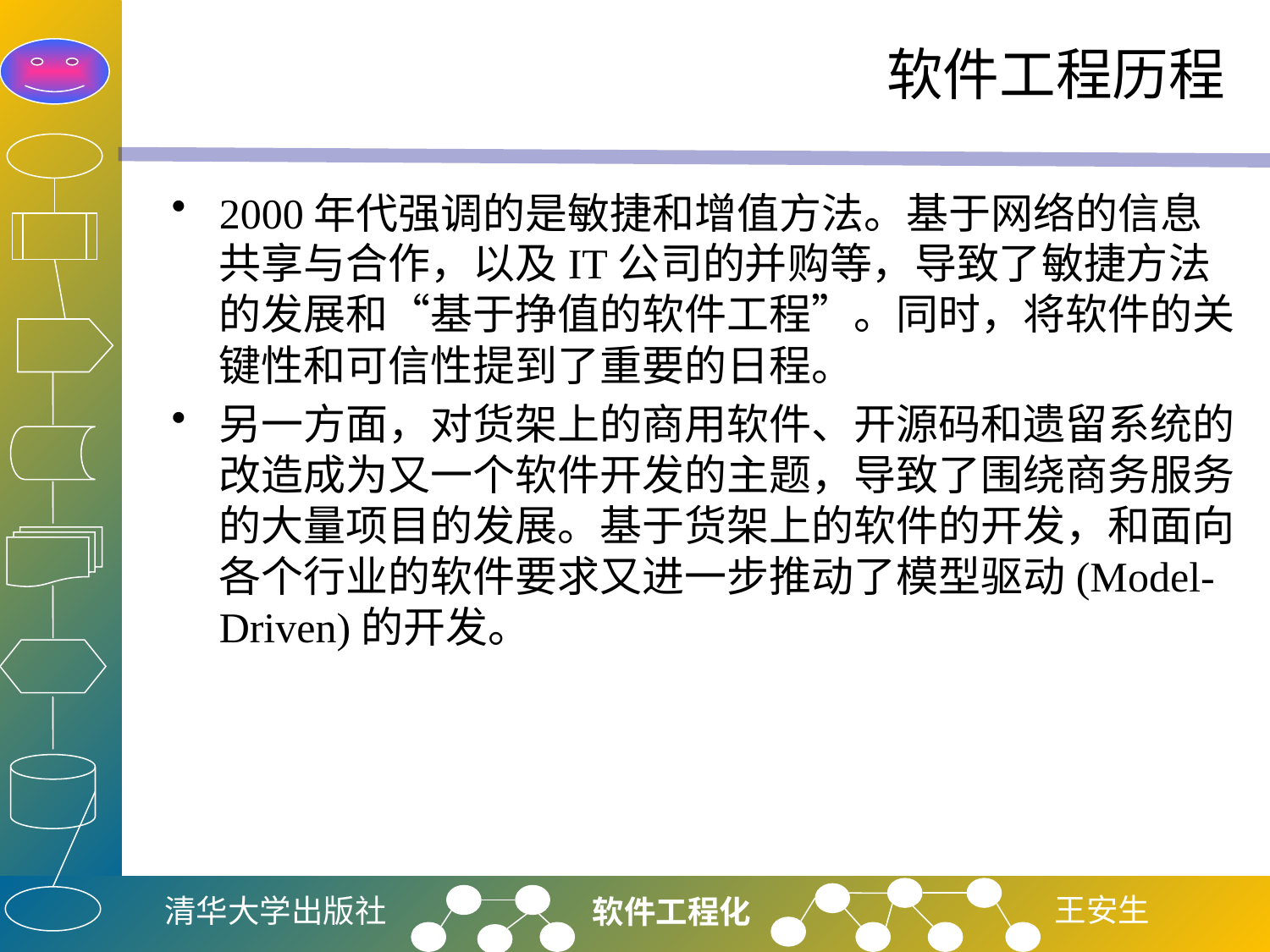

# 软件工程历程
2000年代强调的是敏捷和增值方法。基于网络的信息共享与合作，以及IT公司的并购等，导致了敏捷方法的发展和“基于挣值的软件工程”。同时，将软件的关键性和可信性提到了重要的日程。
另一方面，对货架上的商用软件、开源码和遗留系统的改造成为又一个软件开发的主题，导致了围绕商务服务的大量项目的发展。基于货架上的软件的开发，和面向各个行业的软件要求又进一步推动了模型驱动(Model-Driven)的开发。